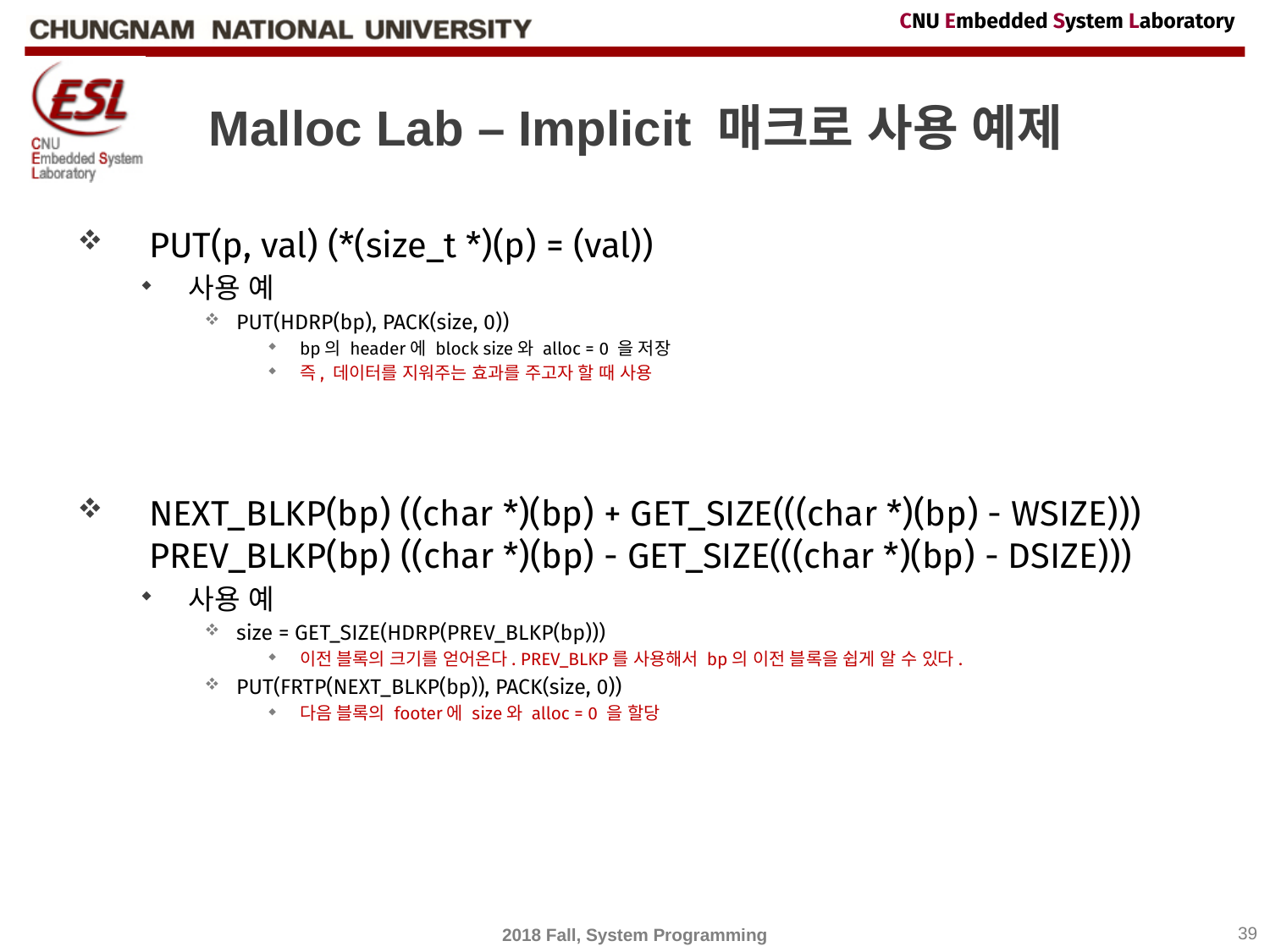

# Malloc Lab – Implicit 매크로 사용 예제
PUT(p, val) (*(size_t *)(p) = (val))
사용 예
PUT(HDRP(bp), PACK(size, 0))
bp의 header에 block size와 alloc = 0 을 저장
즉, 데이터를 지워주는 효과를 주고자 할 때 사용

NEXT_BLKP(bp) ((char *)(bp) + GET_SIZE(((char *)(bp) - WSIZE)))
PREV_BLKP(bp) ((char *)(bp) - GET_SIZE(((char *)(bp) - DSIZE)))
사용 예
size = GET_SIZE(HDRP(PREV_BLKP(bp)))
이전 블록의 크기를 얻어온다. PREV_BLKP를 사용해서 bp의 이전 블록을 쉽게 알 수 있다.
PUT(FRTP(NEXT_BLKP(bp)), PACK(size, 0))
다음 블록의 footer에 size와 alloc = 0 을 할당
2018 Fall, System Programming
39